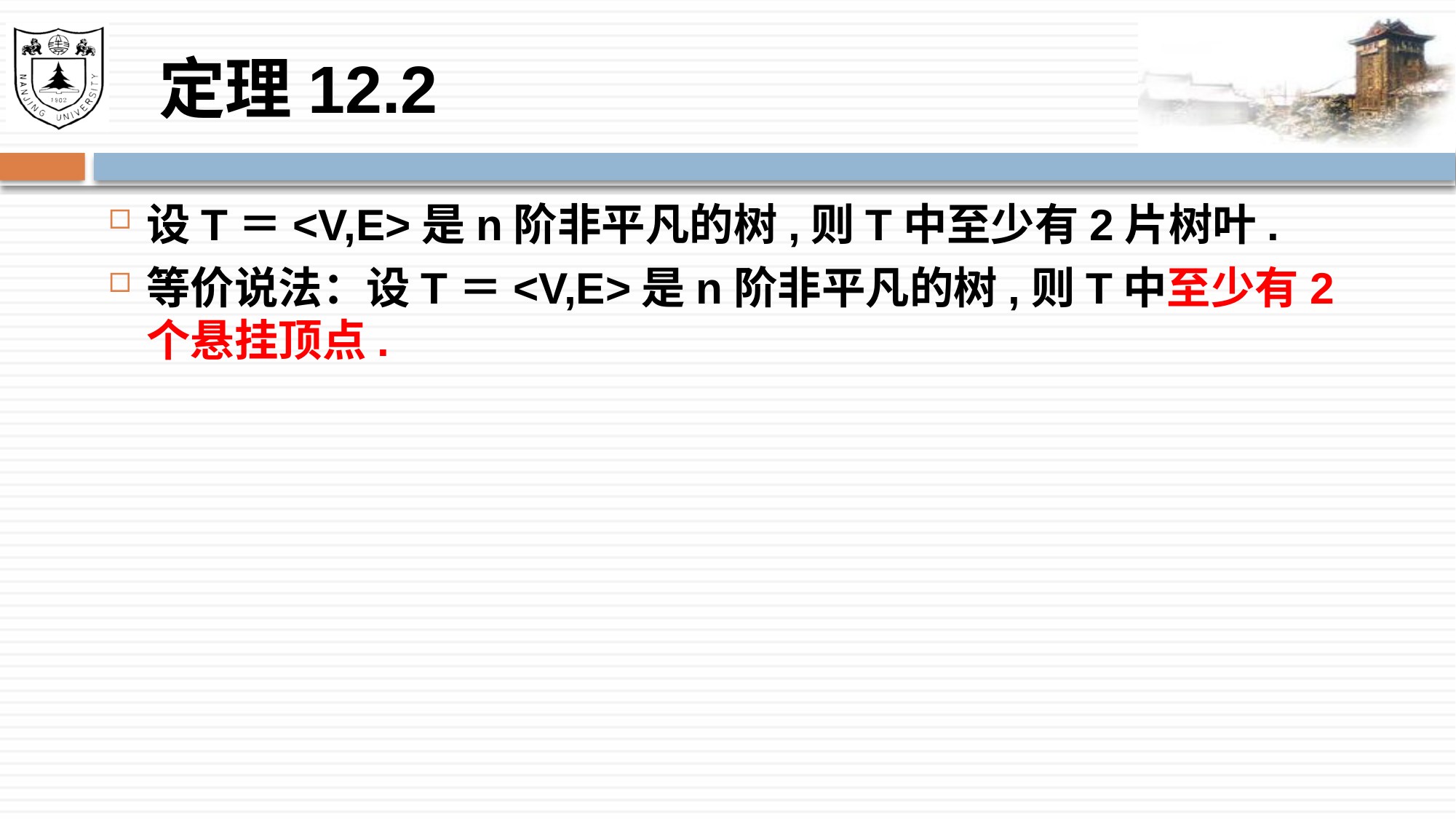

# 定理12.2
设T＝<V,E>是n阶非平凡的树,则T中至少有2片树叶.
等价说法：设T＝<V,E>是n阶非平凡的树,则T中至少有2个悬挂顶点.